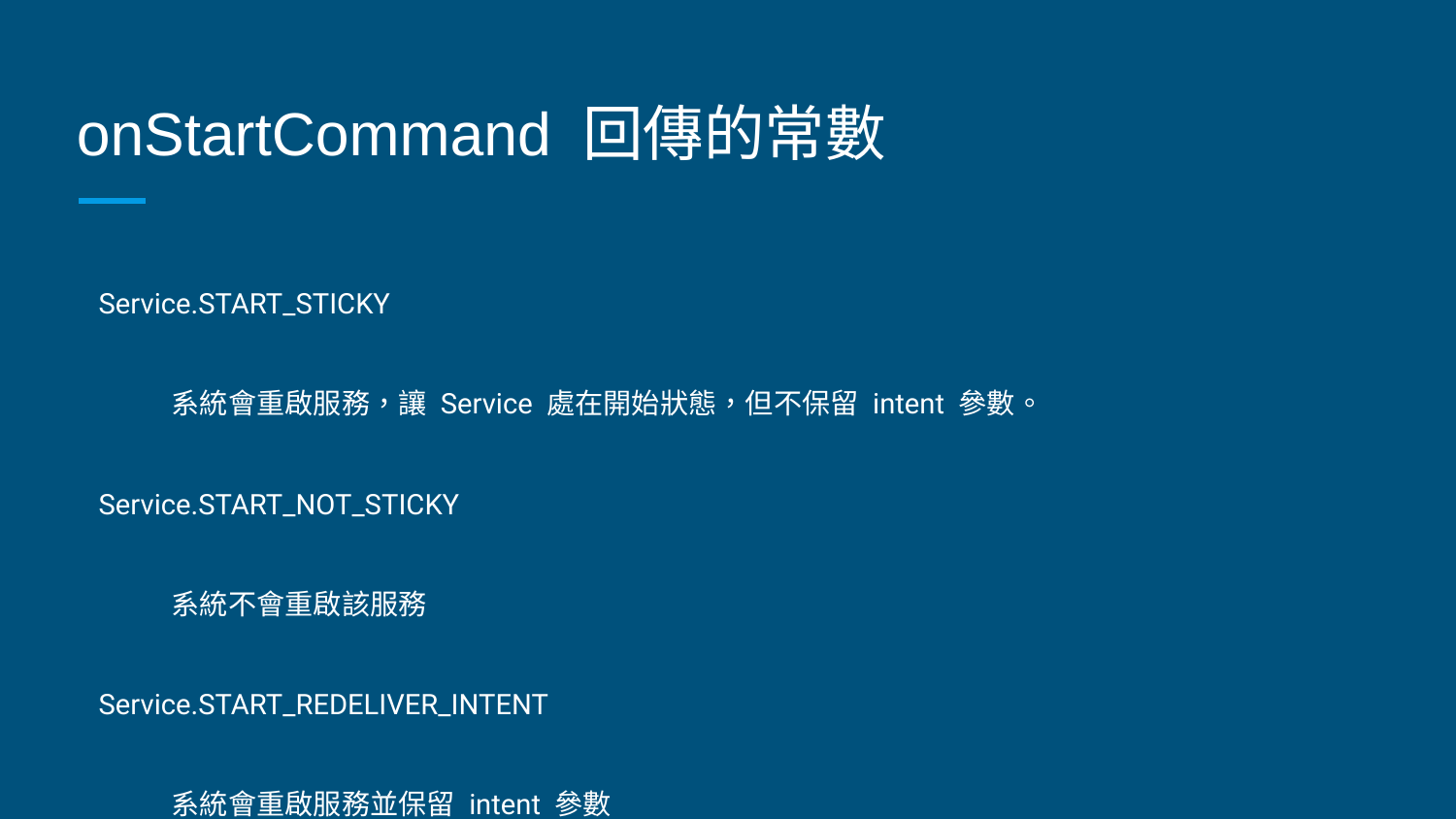

# onStartCommand 回傳的常數
Service.START_STICKY
系統會重啟服務，讓 Service 處在開始狀態，但不保留 intent 參數。
Service.START_NOT_STICKY
系統不會重啟該服務
Service.START_REDELIVER_INTENT
系統會重啟服務並保留 intent 參數
Service.START_STICKY_COMPATIBILITY
維持 Android 2.1 版以下相容用，與 START_STICKY 相同，但並不保證服務一定能被重啟。